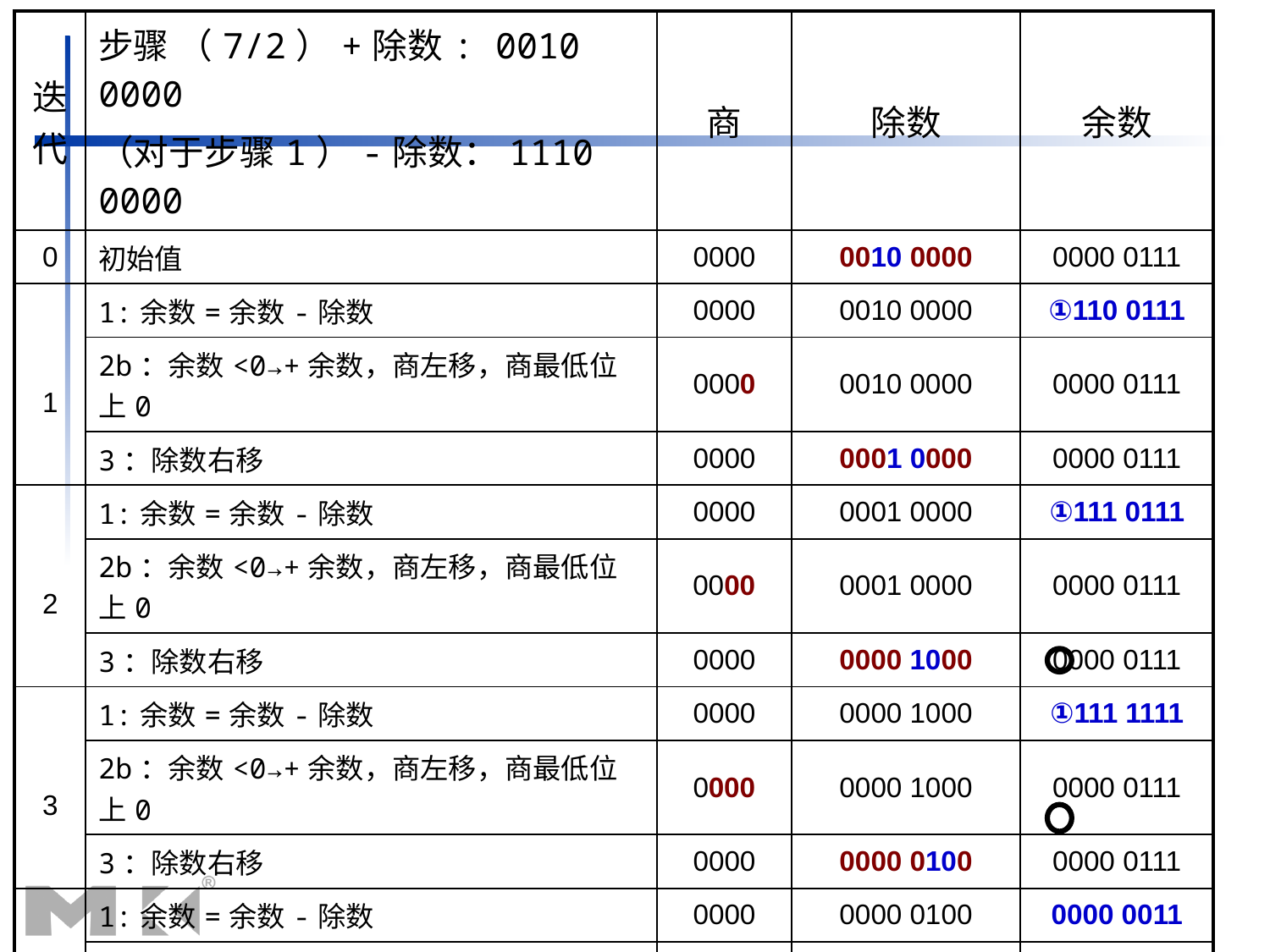

| 迭代 | 步骤 （7/2）+除数: 0010 0000 （对于步骤1）-除数：1110 0000 | 商 | 除数 | 余数 |
| --- | --- | --- | --- | --- |
| 0 | 初始值 | 0000 | 0010 0000 | 0000 0111 |
| 1 | 1:余数=余数-除数 | 0000 | 0010 0000 | ①110 0111 |
|  | 2b：余数<0→+余数，商左移，商最低位上0 | 0000 | 0010 0000 | 0000 0111 |
|  | 3：除数右移 | 0000 | 0001 0000 | 0000 0111 |
| 2 | 1:余数=余数-除数 | 0000 | 0001 0000 | ①111 0111 |
|  | 2b：余数<0→+余数，商左移，商最低位上0 | 0000 | 0001 0000 | 0000 0111 |
|  | 3：除数右移 | 0000 | 0000 1000 | 0000 0111 |
| 3 | 1:余数=余数-除数 | 0000 | 0000 1000 | ①111 1111 |
|  | 2b：余数<0→+余数，商左移，商最低位上0 | 0000 | 0000 1000 | 0000 0111 |
|  | 3：除数右移 | 0000 | 0000 0100 | 0000 0111 |
| 4 | 1:余数=余数-除数 | 0000 | 0000 0100 | 0000 0011 |
|  | 2a：余数>0→商左移，商最低位上1 | 0001 | 0000 0100 | 0000 0011 |
|  | 3：除数右移 | 0001 | 0000 0010 | 0000 0011 |
| 5 | 1:余数=余数-除数 | 0001 | 0000 0010 | 0000 0001 |
|  | 2a：余数>0→商左移，商最低位上1 | 0011 | 0000 0010 | 0000 0001 |
|  | 3：除数右移 | 0011 | 0000 0001 | 0000 0001 |